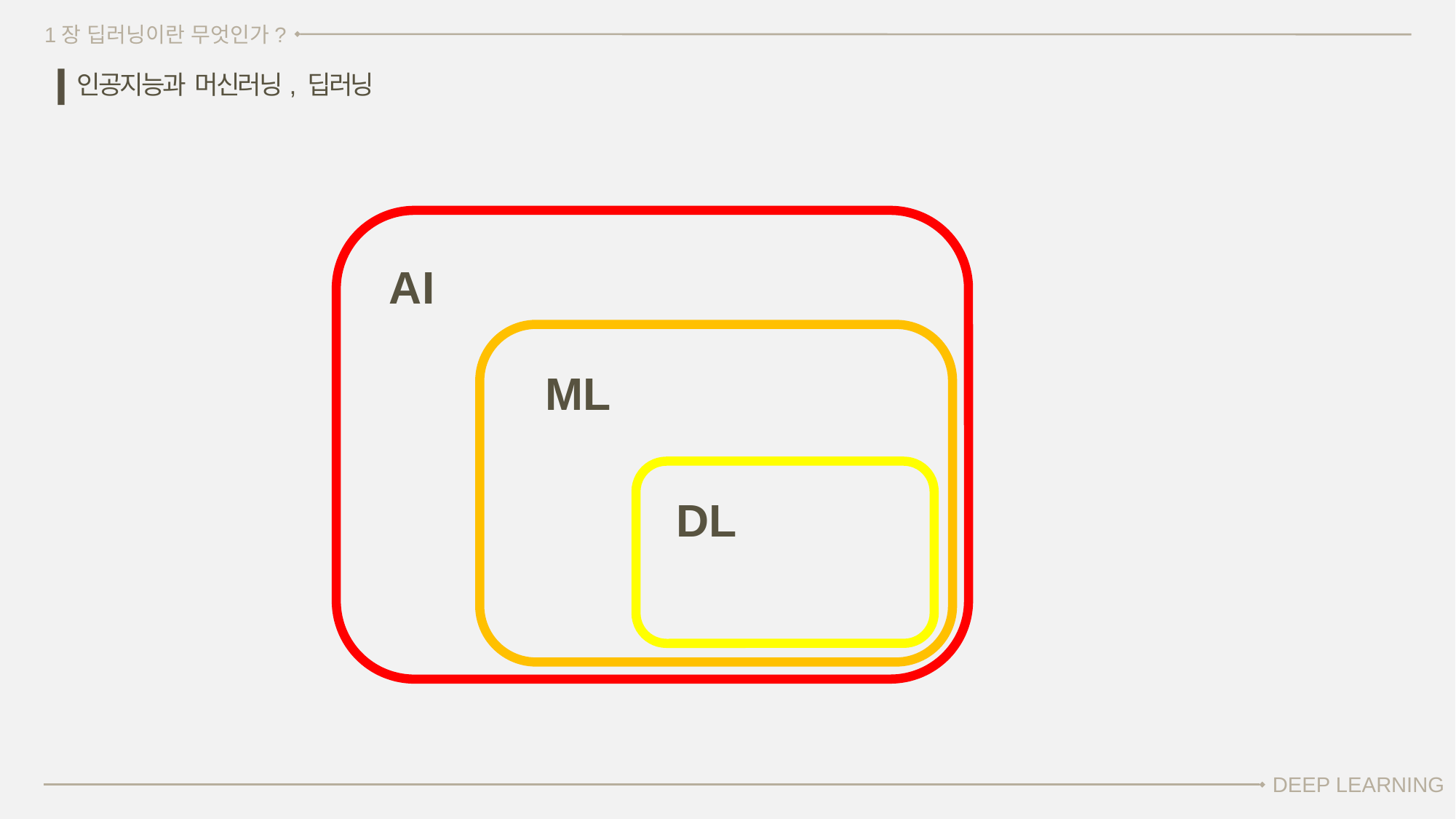

1장 딥러닝이란 무엇인가?
인공지능과  머신러닝, 딥러닝

AI

ML

DL
DEEP LEARNING